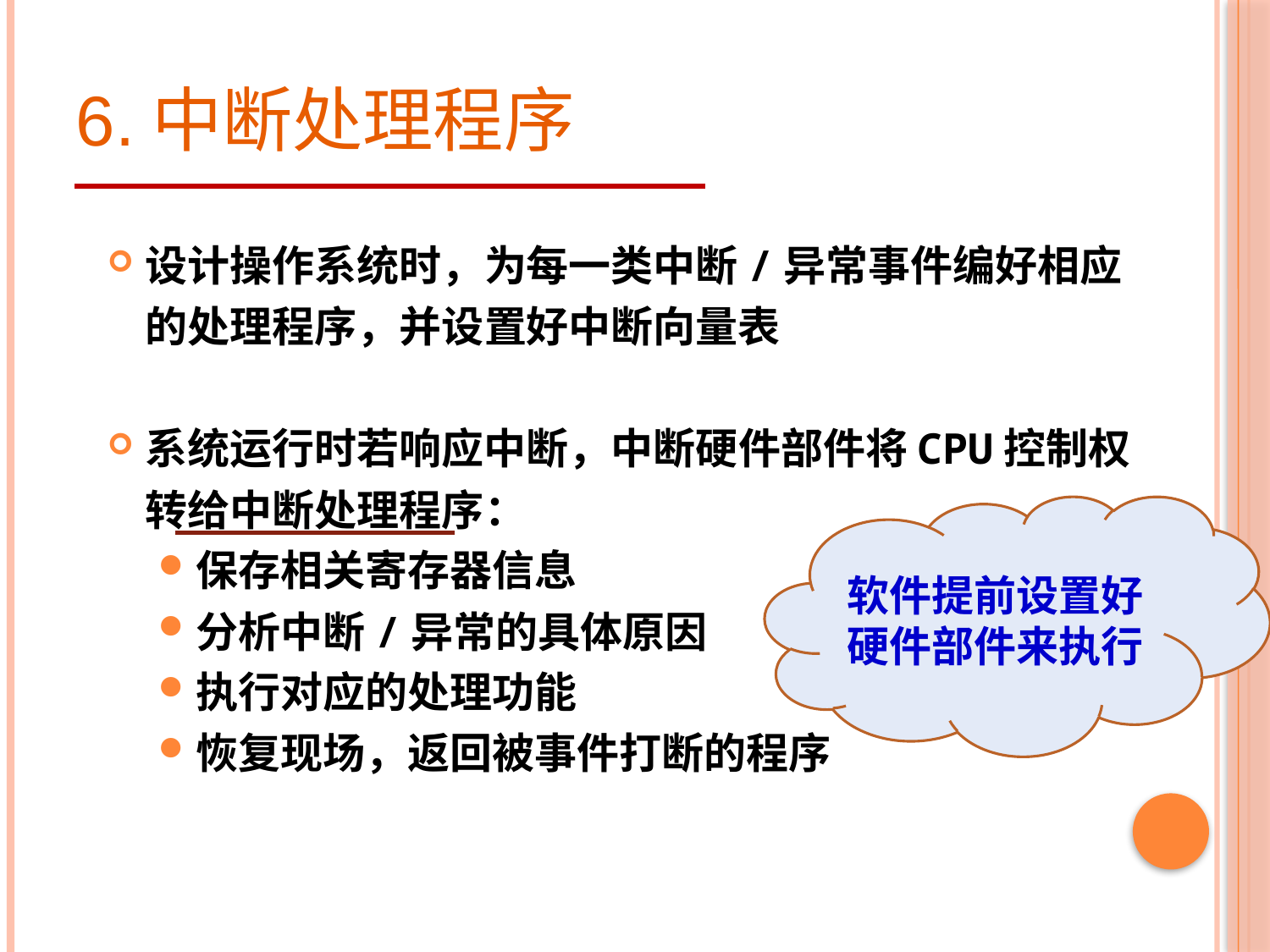

# 6.中断处理程序
设计操作系统时，为每一类中断/异常事件编好相应的处理程序，并设置好中断向量表

系统运行时若响应中断，中断硬件部件将CPU控制权转给中断处理程序：
保存相关寄存器信息
分析中断/异常的具体原因
执行对应的处理功能
恢复现场，返回被事件打断的程序
软件提前设置好
硬件部件来执行